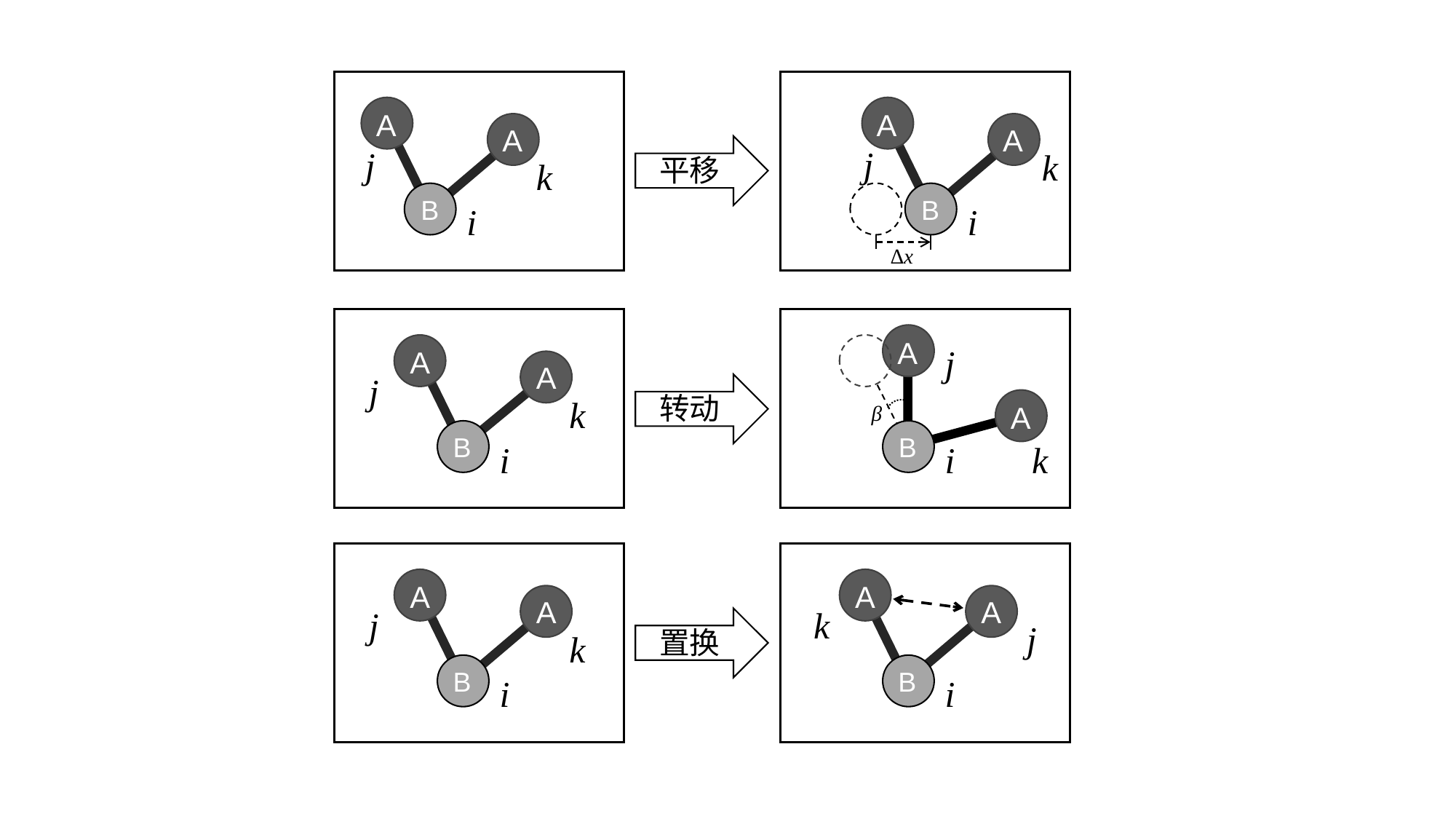

A
A

A
A

j
j
k
平移
k

B
B
i
i
∆x

A

j
A

A
j

转动
k

A
β

B
B
i
i
k

A
A

A
A
j
k

j
置换
k

B
B
i
i